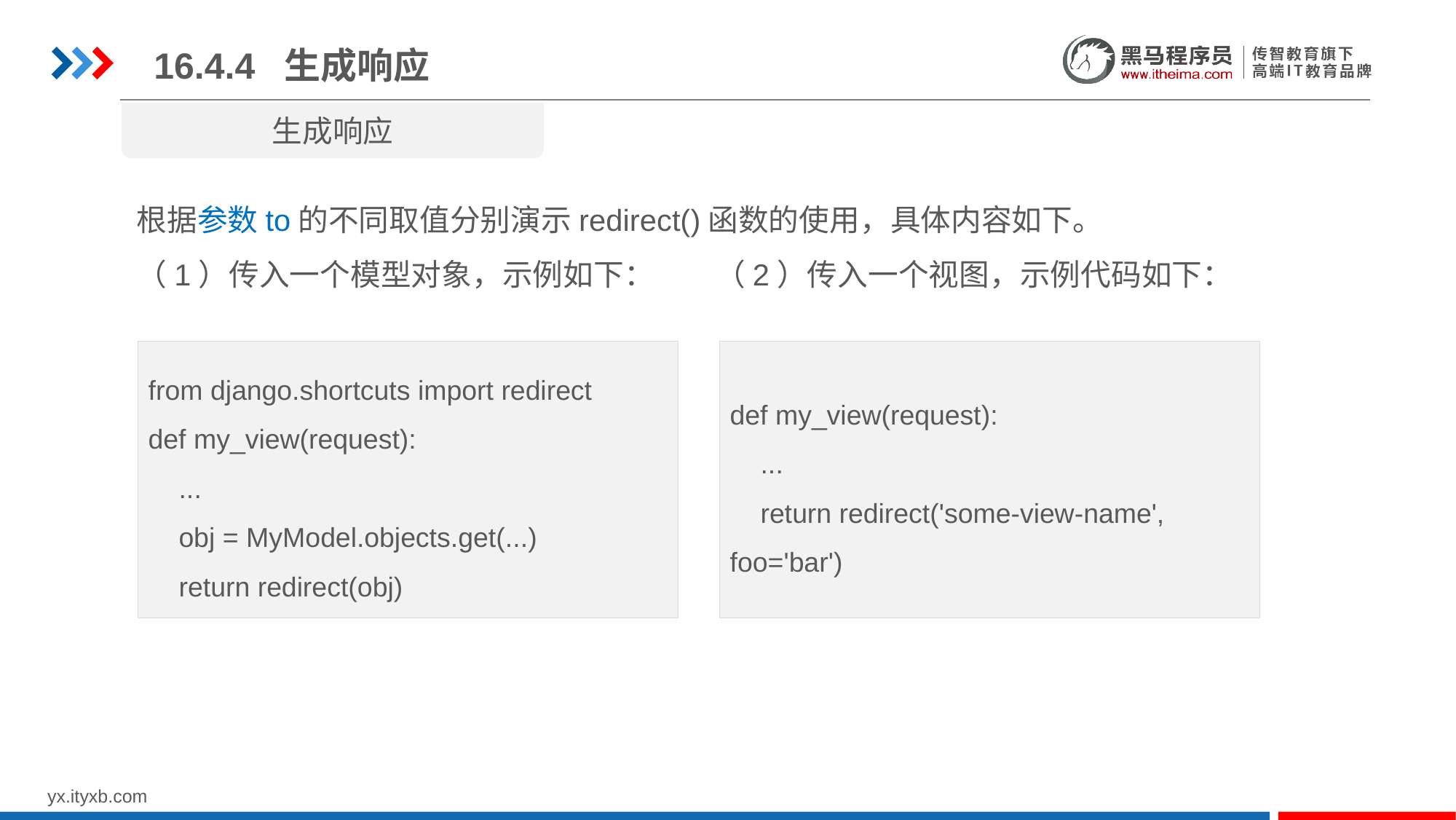

16.4.4  生成响应

生成响应
根据参数to的不同取值分别演示redirect()函数的使用，具体内容如下。
（1）传入一个模型对象，示例如下：         （2）传入一个视图，示例代码如下：
from django.shortcuts import redirect
def my_view(request):
    ...
    obj = MyModel.objects.get(...)
    return redirect(obj)
def my_view(request):
    ...
    return redirect('some-view-name', foo='bar')